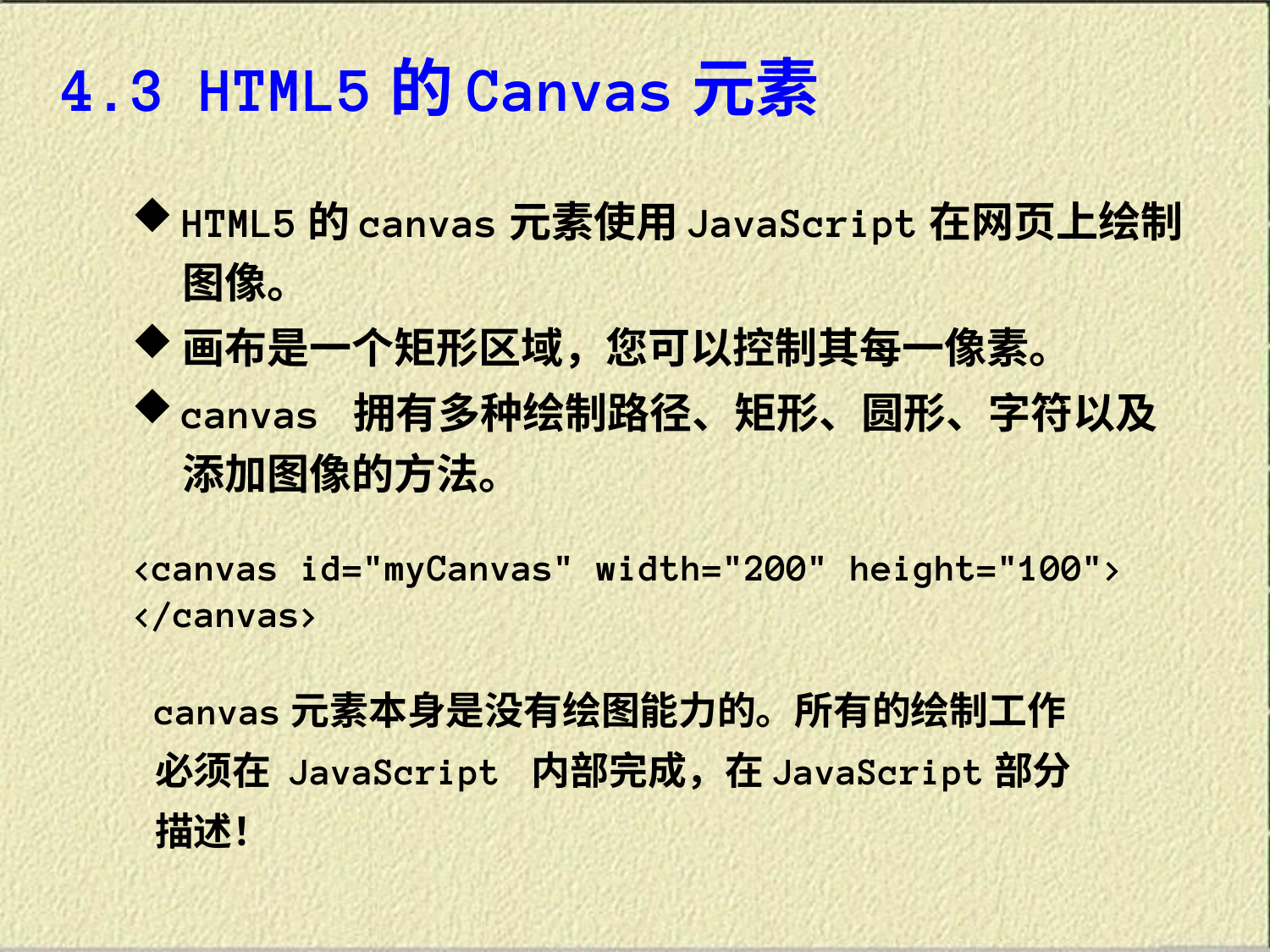

4.3 HTML5的Canvas元素
HTML5的canvas元素使用JavaScript在网页上绘制图像。
画布是一个矩形区域，您可以控制其每一像素。
canvas 拥有多种绘制路径、矩形、圆形、字符以及添加图像的方法。
<canvas id="myCanvas" width="200" height="100">
</canvas>
canvas元素本身是没有绘图能力的。所有的绘制工作必须在 JavaScript 内部完成，在JavaScript部分描述！